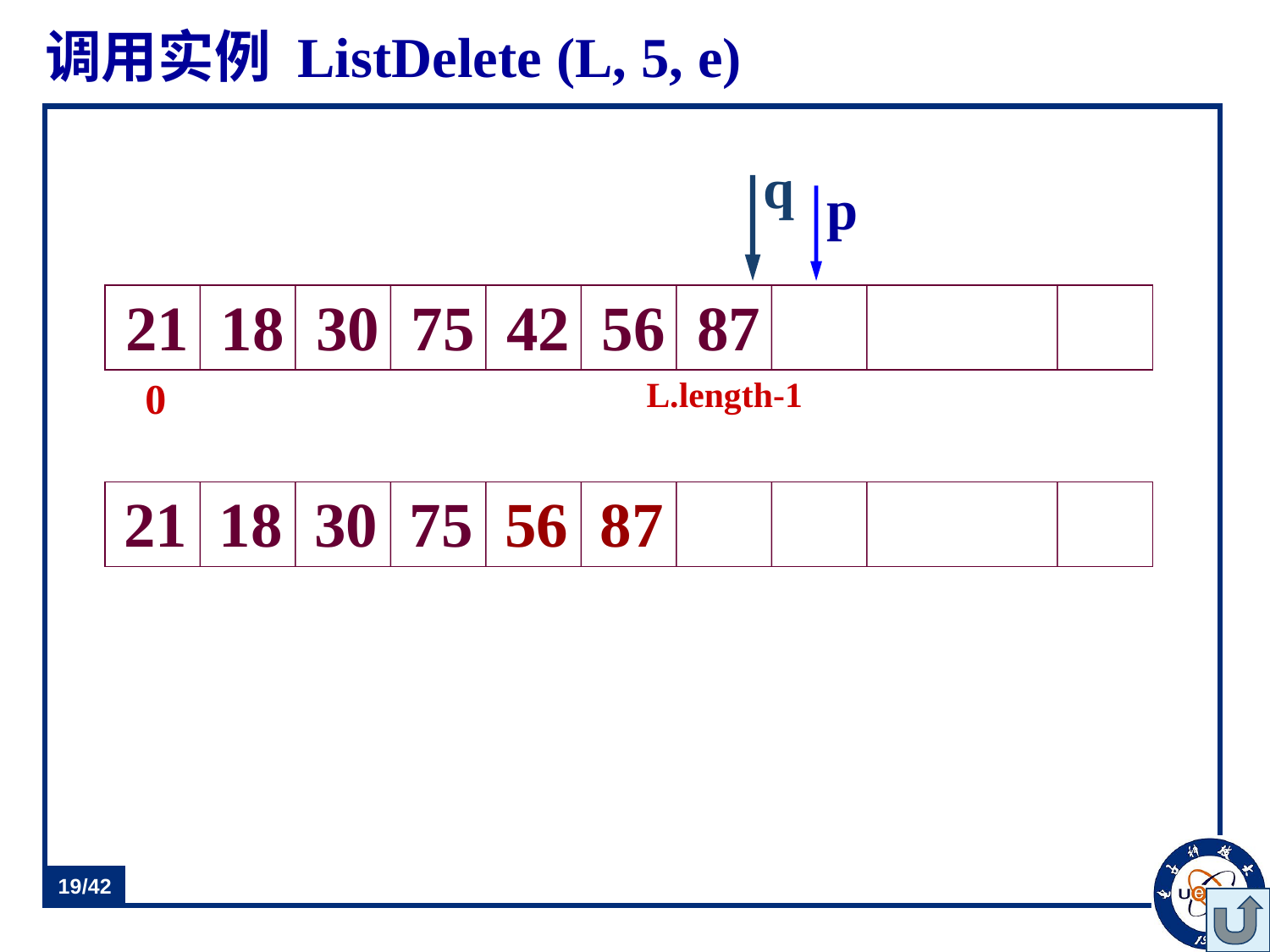

# 调用实例 ListDelete (L, 5, e)
q

p

p

p

p

21  18  30  75  42  56  87

0
L.length-1
56
87
21  18  30  75

19/42